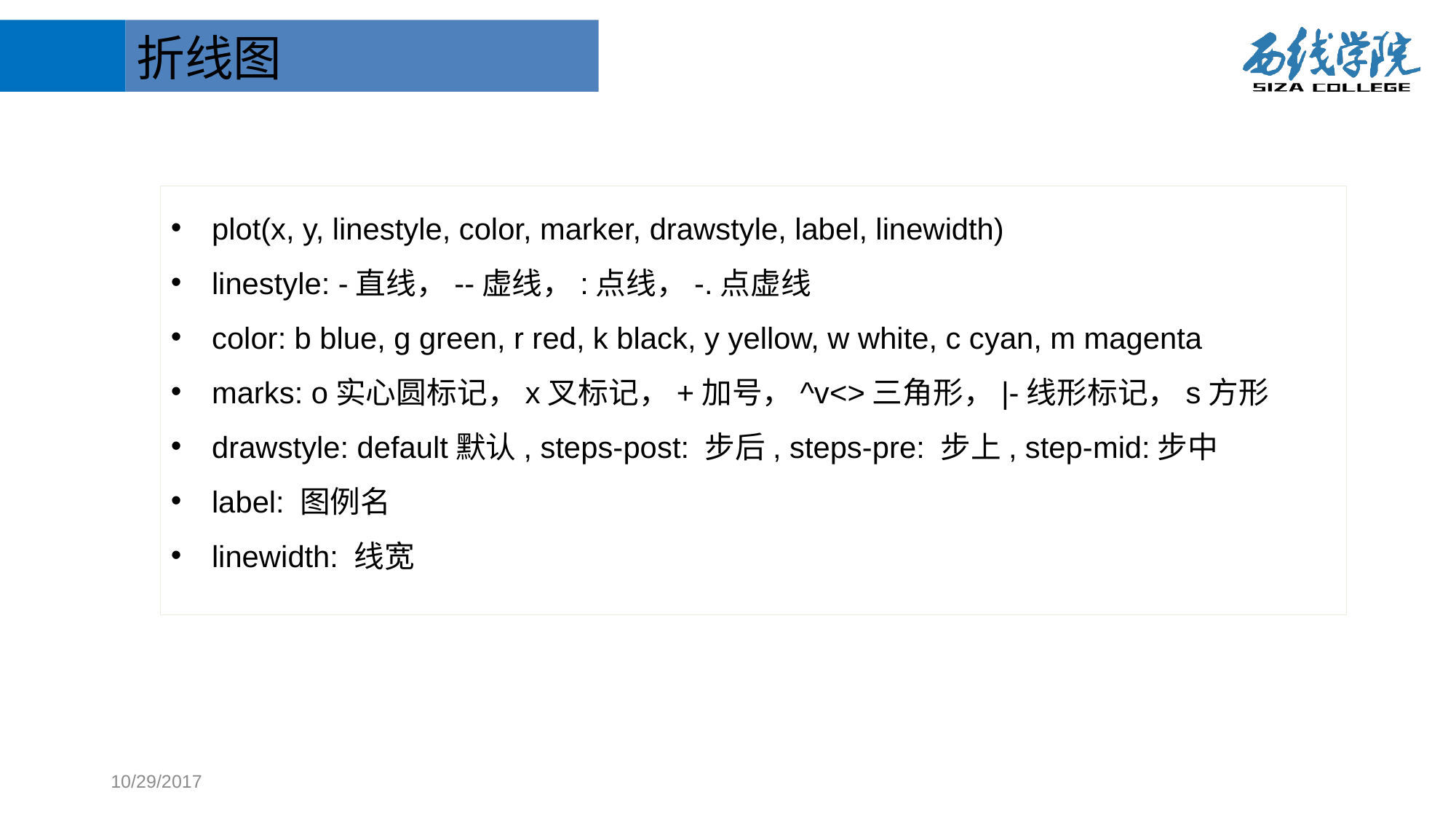

折线图
plot(x, y, linestyle, color, marker, drawstyle, label, linewidth)
linestyle: -直线，--虚线，:点线，-.点虚线
color: b blue, g green, r red, k black, y yellow, w white, c cyan, m magenta
marks: o实心圆标记，x叉标记，+加号，^v<>三角形，|-线形标记，s方形
drawstyle: default默认, steps-post: 步后, steps-pre: 步上, step-mid:步中
label: 图例名
linewidth: 线宽
10/29/2017